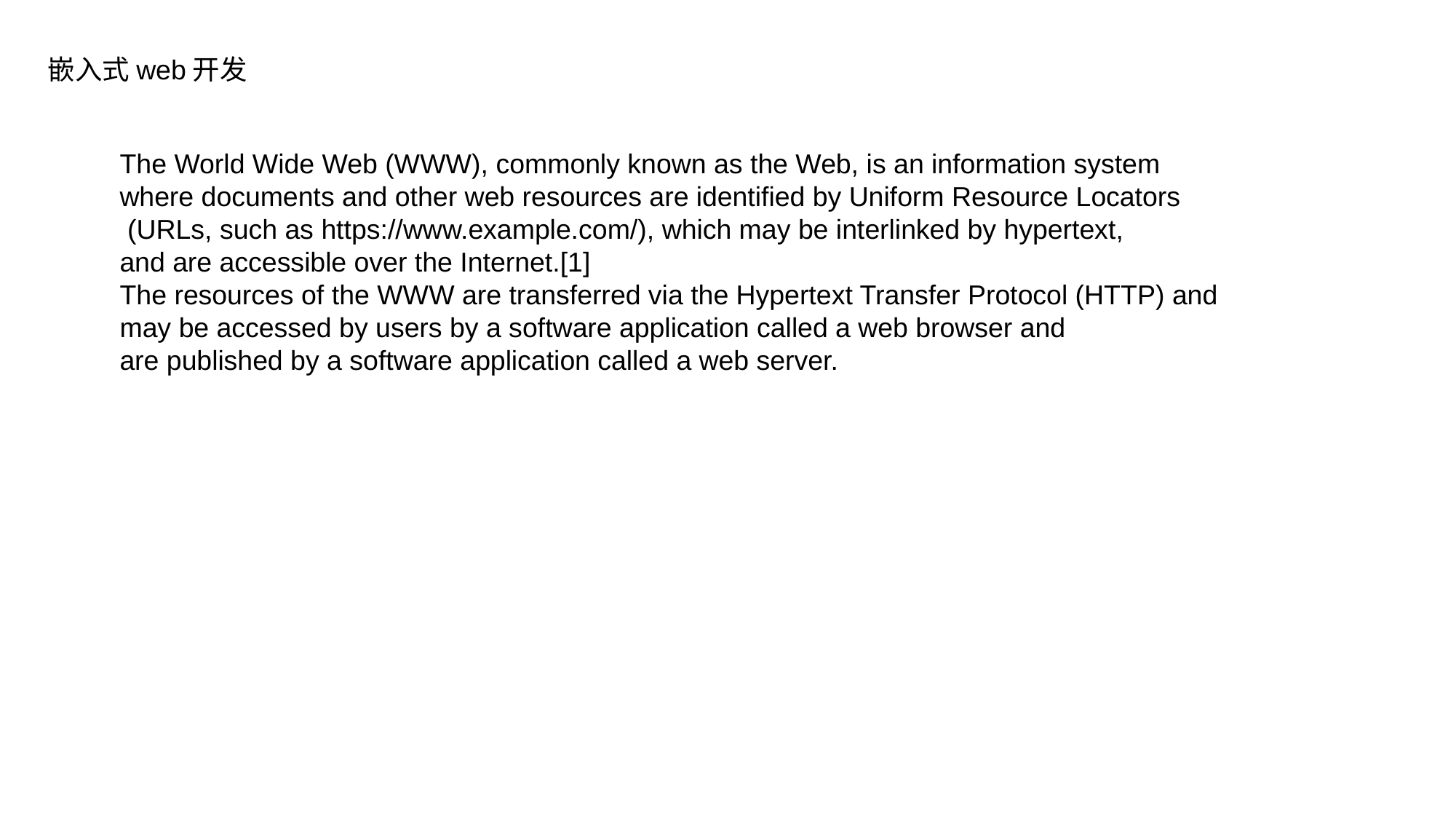

嵌入式web开发
The World Wide Web (WWW), commonly known as the Web, is an information system
where documents and other web resources are identified by Uniform Resource Locators
 (URLs, such as https://www.example.com/), which may be interlinked by hypertext,
and are accessible over the Internet.[1]
The resources of the WWW are transferred via the Hypertext Transfer Protocol (HTTP) and
may be accessed by users by a software application called a web browser and
are published by a software application called a web server.